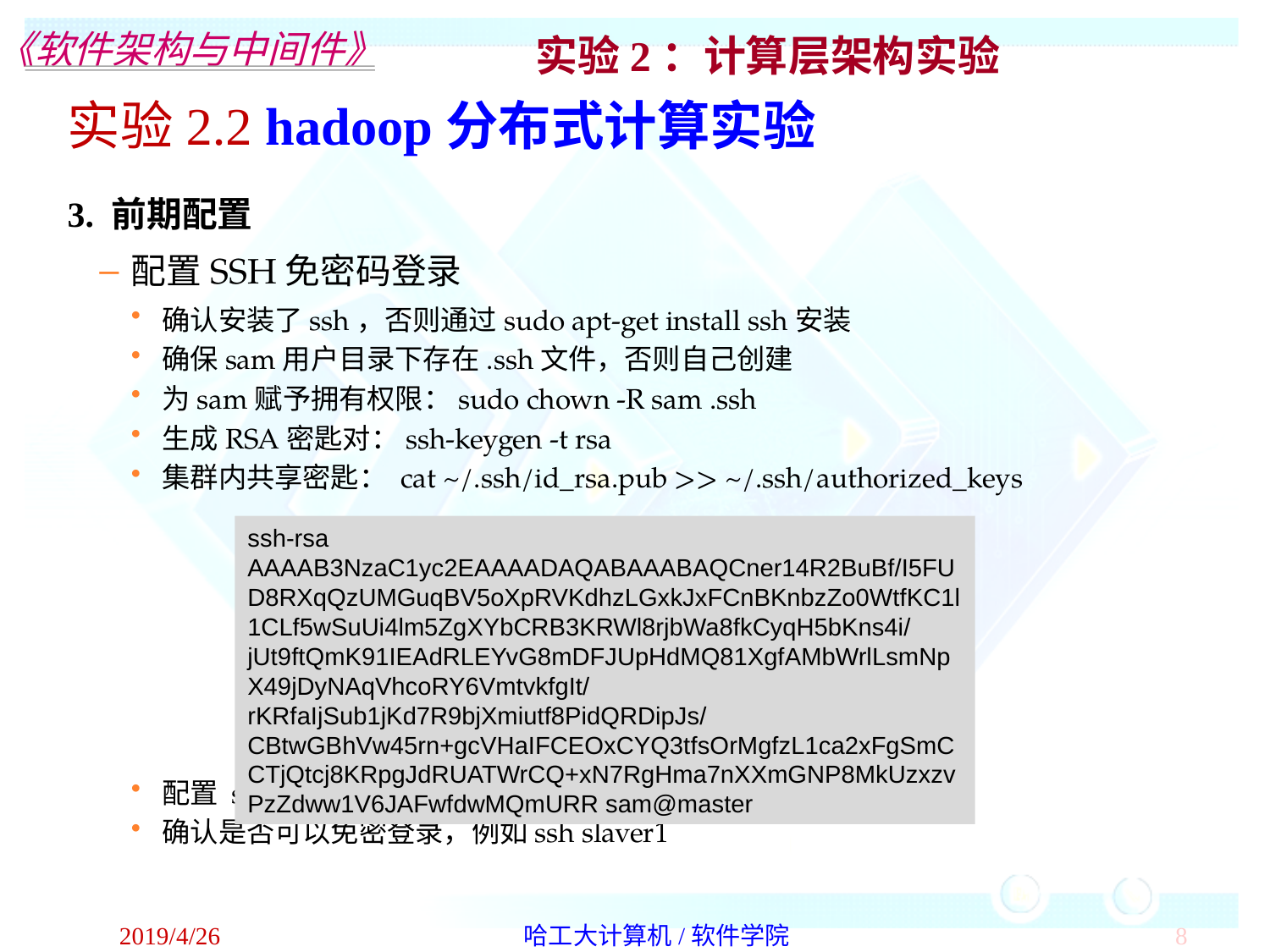

实验2.2 hadoop分布式计算实验

3. 前期配置
配置SSH免密码登录
确认安装了ssh，否则通过sudo apt-get install ssh安装
确保sam用户目录下存在.ssh文件，否则自己创建
为sam赋予拥有权限：sudo chown -R sam .ssh
生成RSA密匙对：ssh-keygen -t rsa
集群内共享密匙： cat ~/.ssh/id_rsa.pub >> ~/.ssh/authorized_keys

配置 slave1 和 slave2 节点可以通过 SSH 无密码互相访问
确认是否可以免密登录，例如ssh slaver1
ssh-rsa AAAAB3NzaC1yc2EAAAADAQABAAABAQCner14R2BuBf/I5FUD8RXqQzUMGuqBV5oXpRVKdhzLGxkJxFCnBKnbzZo0WtfKC1l1CLf5wSuUi4lm5ZgXYbCRB3KRWl8rjbWa8fkCyqH5bKns4i/jUt9ftQmK91IEAdRLEYvG8mDFJUpHdMQ81XgfAMbWrlLsmNpX49jDyNAqVhcoRY6VmtvkfgIt/rKRfaIjSub1jKd7R9bjXmiutf8PidQRDipJs/CBtwGBhVw45rn+gcVHaIFCEOxCYQ3tfsOrMgfzL1ca2xFgSmCCTjQtcj8KRpgJdRUATWrCQ+xN7RgHma7nXXmGNP8MkUzxzvPzZdww1V6JAFwfdwMQmURR sam@master